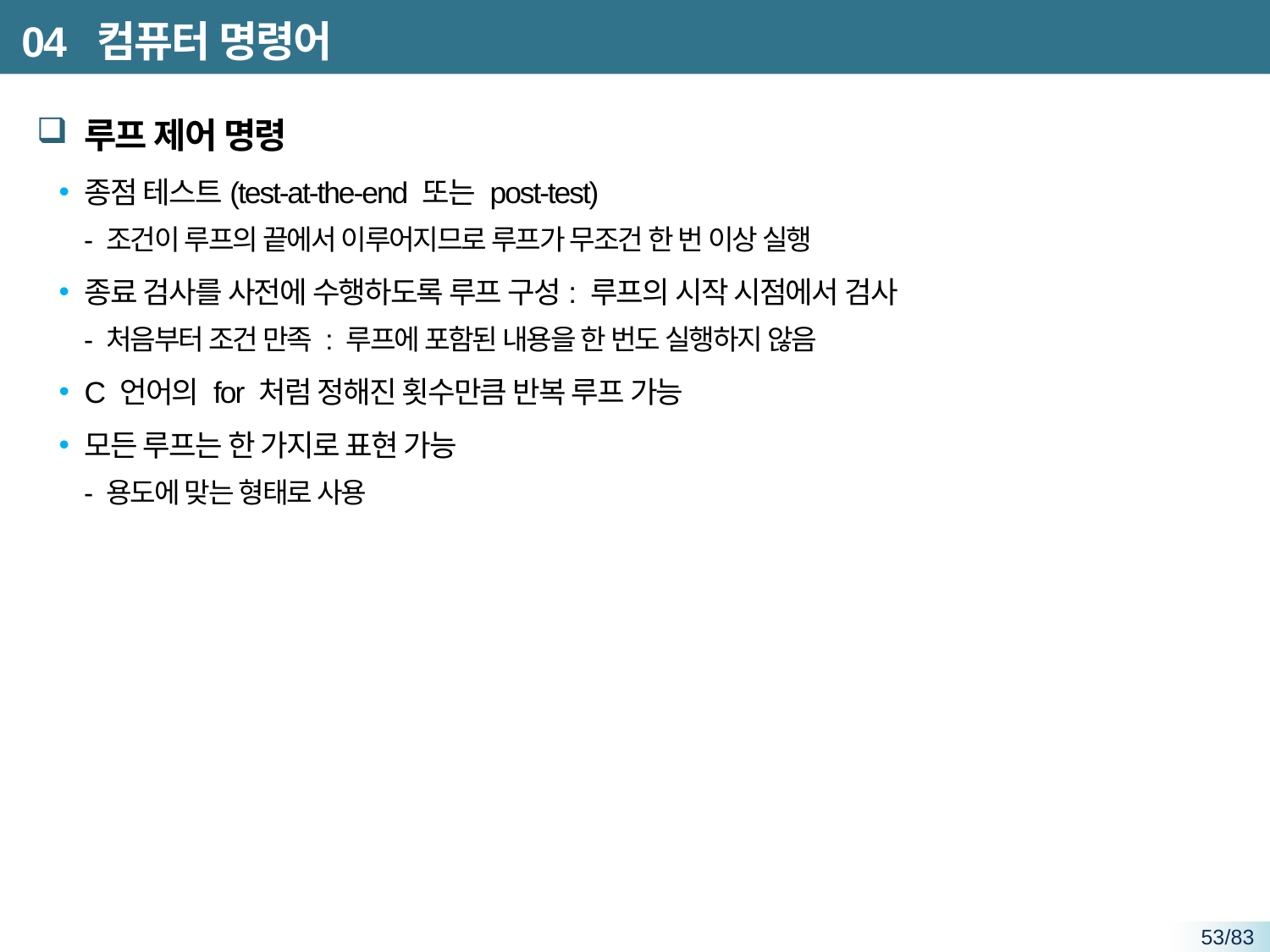

# 04  컴퓨터 명령어
루프 제어 명령
종점 테스트(test-at-the-end 또는 post-test)
- 조건이 루프의 끝에서 이루어지므로 루프가 무조건 한 번 이상 실행
종료 검사를 사전에 수행하도록 루프 구성: 루프의 시작 시점에서 검사
- 처음부터 조건 만족 : 루프에 포함된 내용을 한 번도 실행하지 않음
C 언어의 for 처럼 정해진 횟수만큼 반복 루프 가능
모든 루프는 한 가지로 표현 가능
- 용도에 맞는 형태로 사용